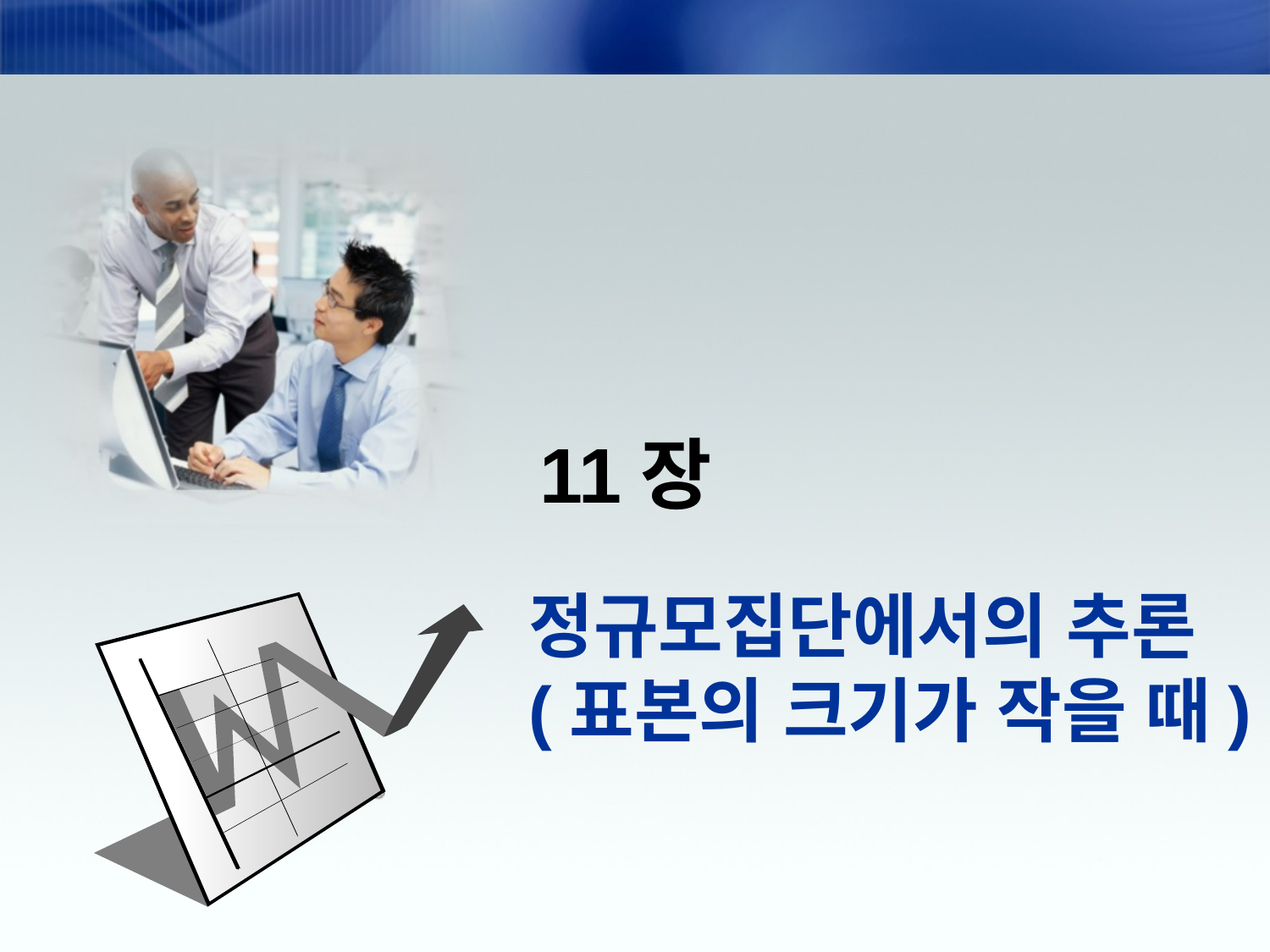

# 11장
정규모집단에서의 추론
(표본의 크기가 작을 때)